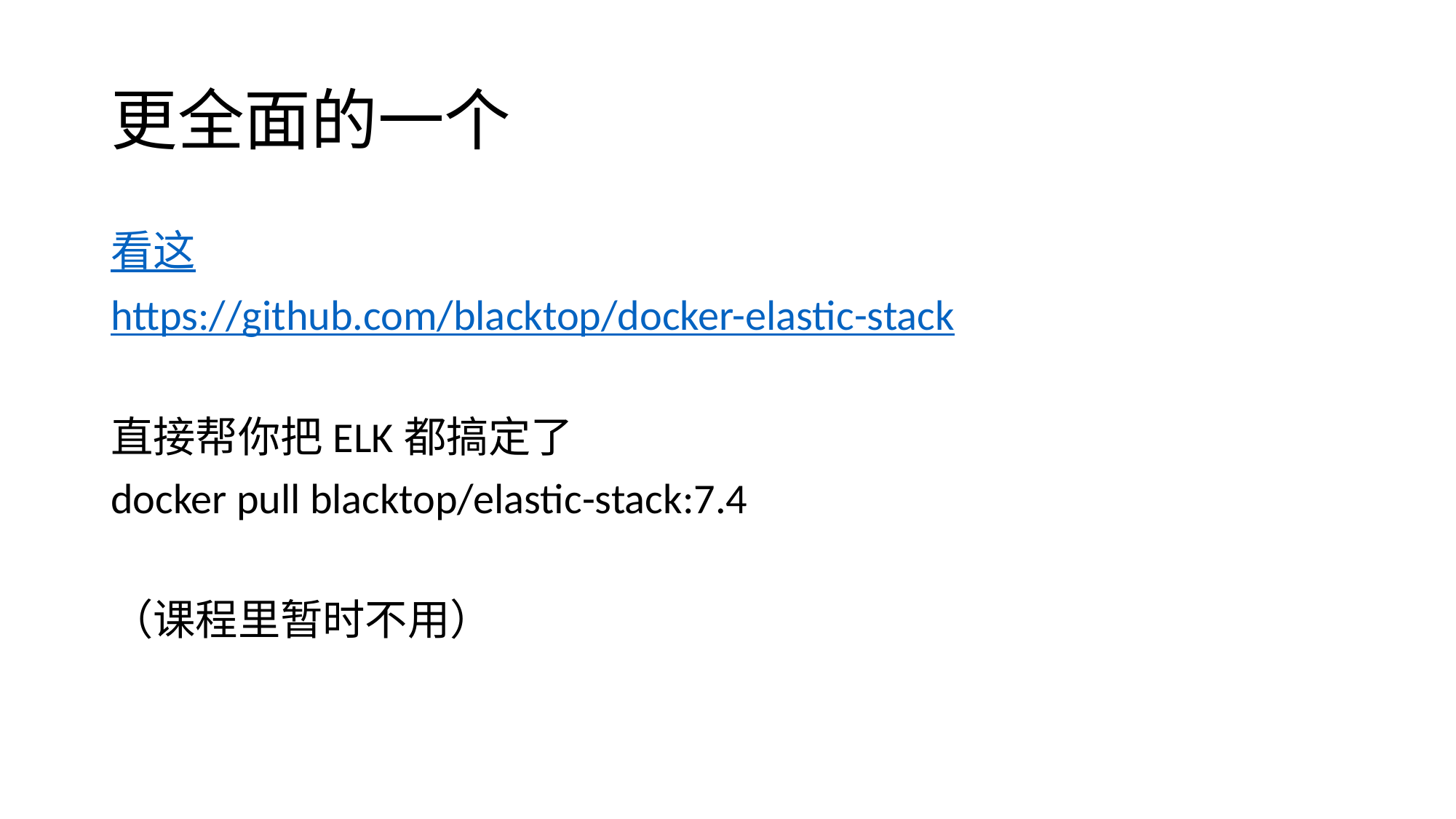

# 更全面的一个
看这
https://github.com/blacktop/docker-elastic-stack

直接帮你把ELK都搞定了
docker pull blacktop/elastic-stack:7.4

（课程里暂时不用）